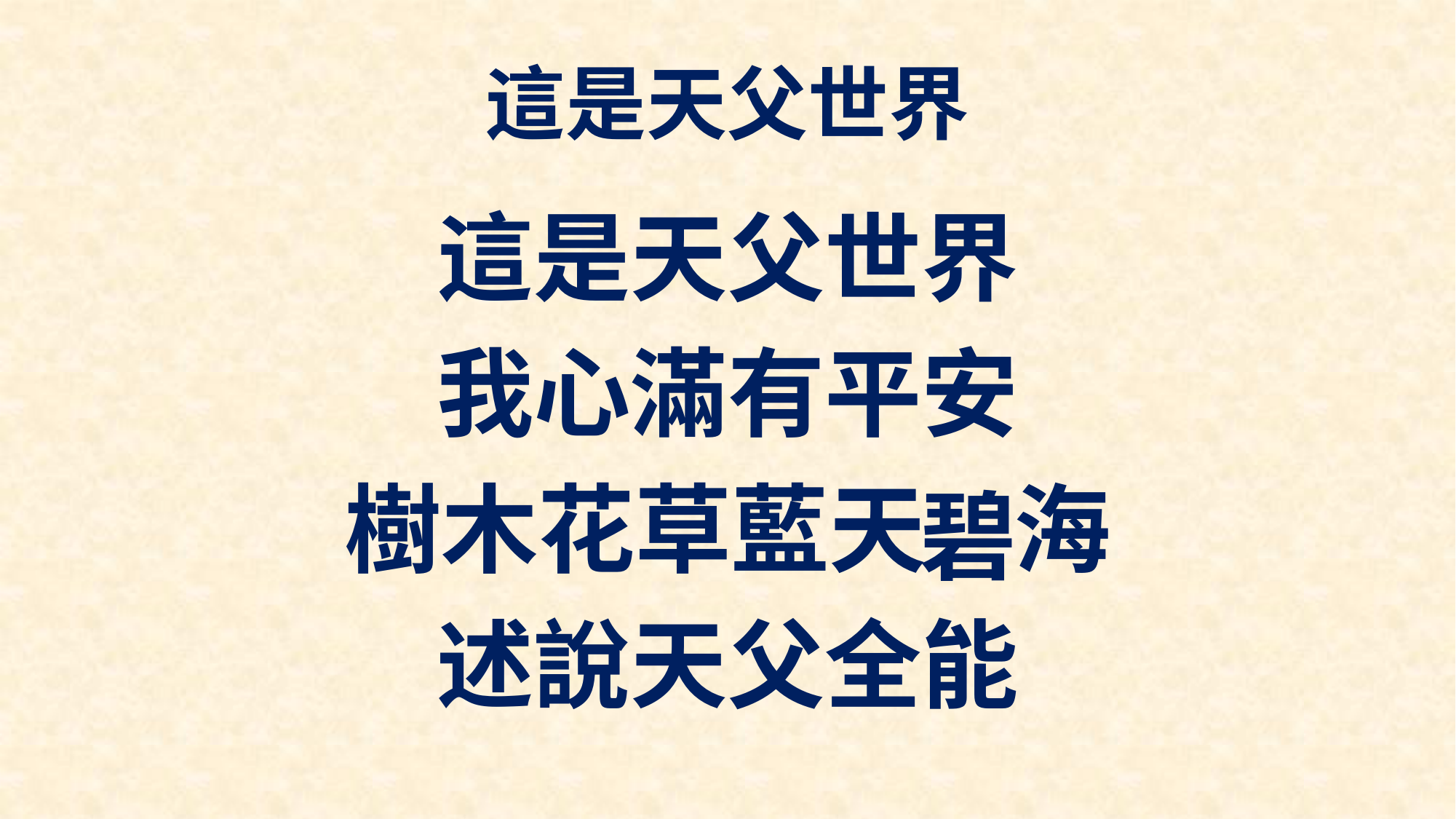

# 這是天父世界
這是天父世界
我心滿有平安
樹木花草藍天    海
述說天父全能
碧